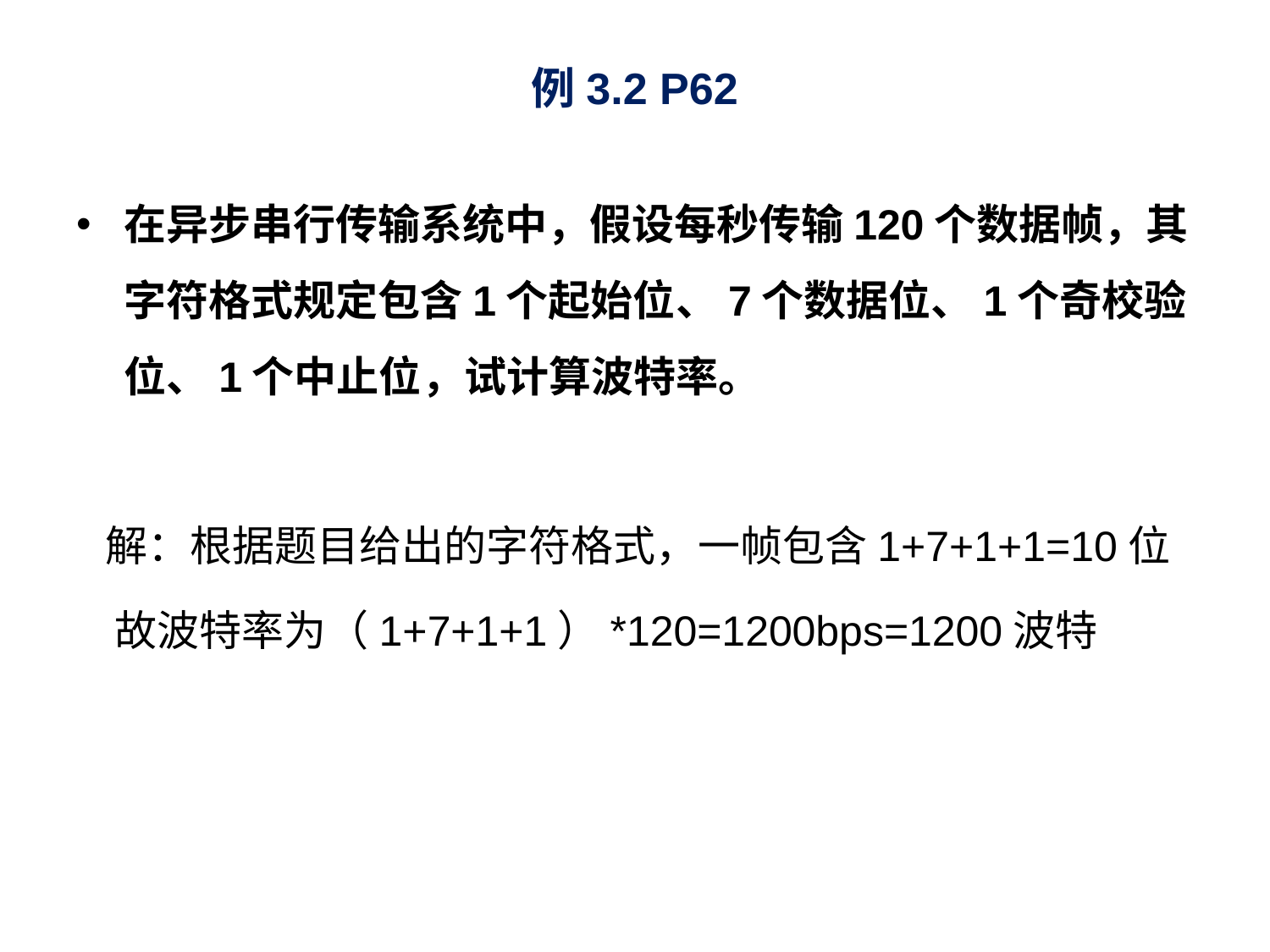

# 例3.2 P62
在异步串行传输系统中，假设每秒传输120个数据帧，其字符格式规定包含1个起始位、7个数据位、1个奇校验位、1个中止位，试计算波特率。

  解：根据题目给出的字符格式，一帧包含1+7+1+1=10位
   故波特率为（1+7+1+1）*120=1200bps=1200波特